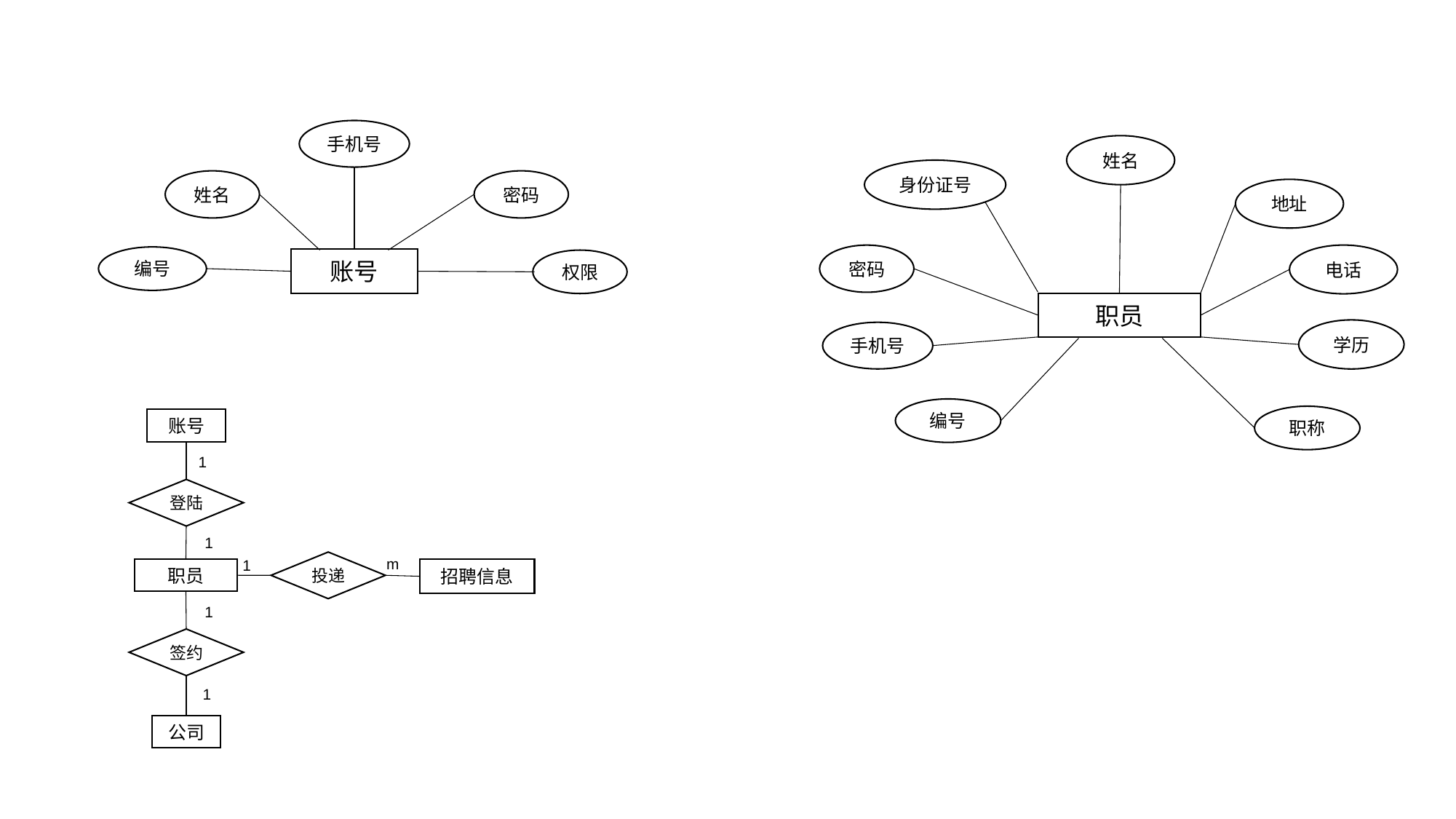

手机号
姓名
身份证号
姓名
密码
地址
密码
电话
编号
账号
权限
职员
学历
手机号
编号
职称
账号
1
登陆
1
m
1
投递
职员
招聘信息
1
签约
1
公司